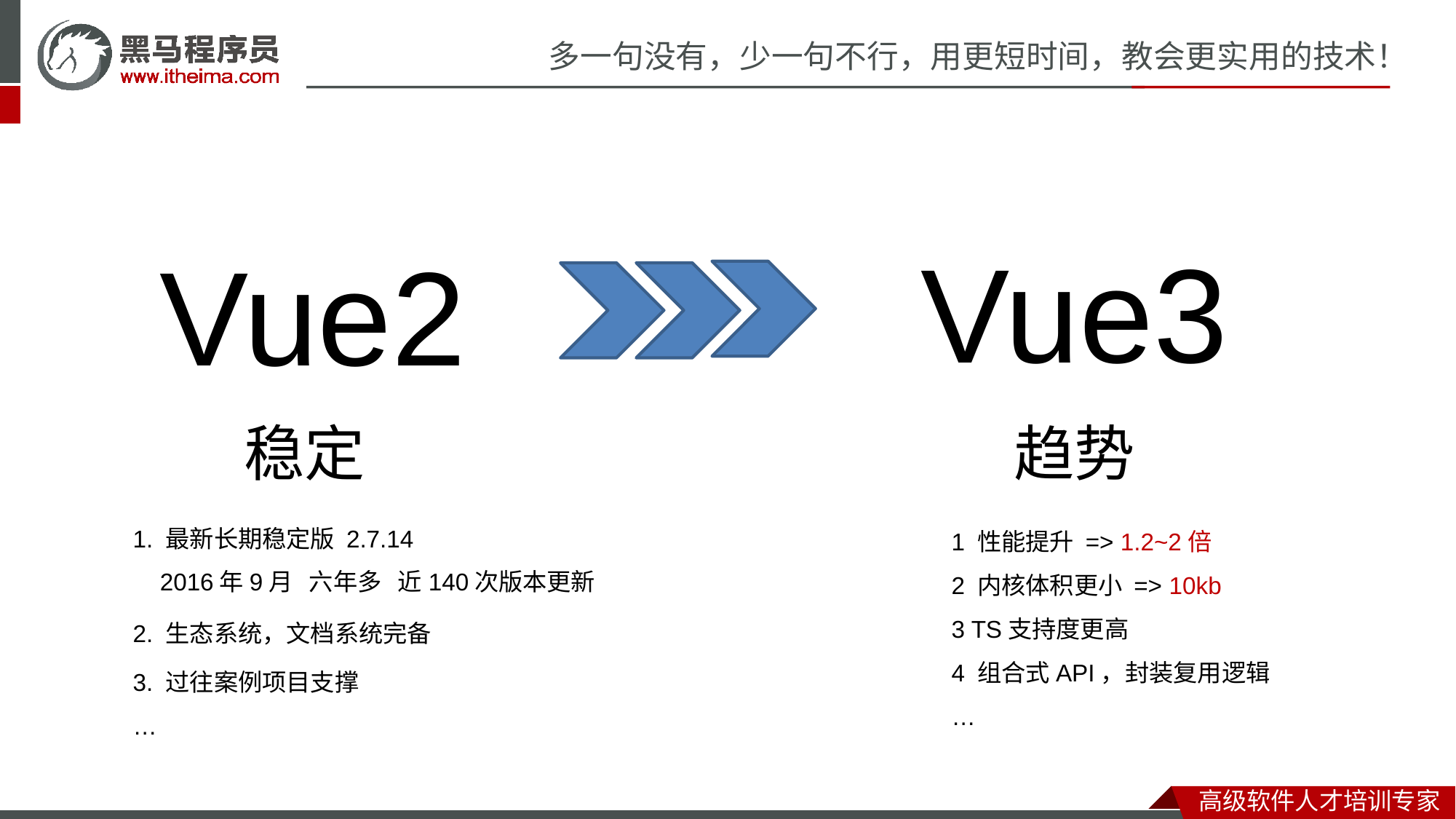

Vue3
Vue2

稳定
趋势
1. 最新长期稳定版 2.7.14
    2016年9月   六年多   近140次版本更新
1 性能提升 => 1.2~2倍
2 内核体积更小 => 10kb
3 TS支持度更高
4 组合式API，封装复用逻辑
…
2. 生态系统，文档系统完备
3. 过往案例项目支撑
…